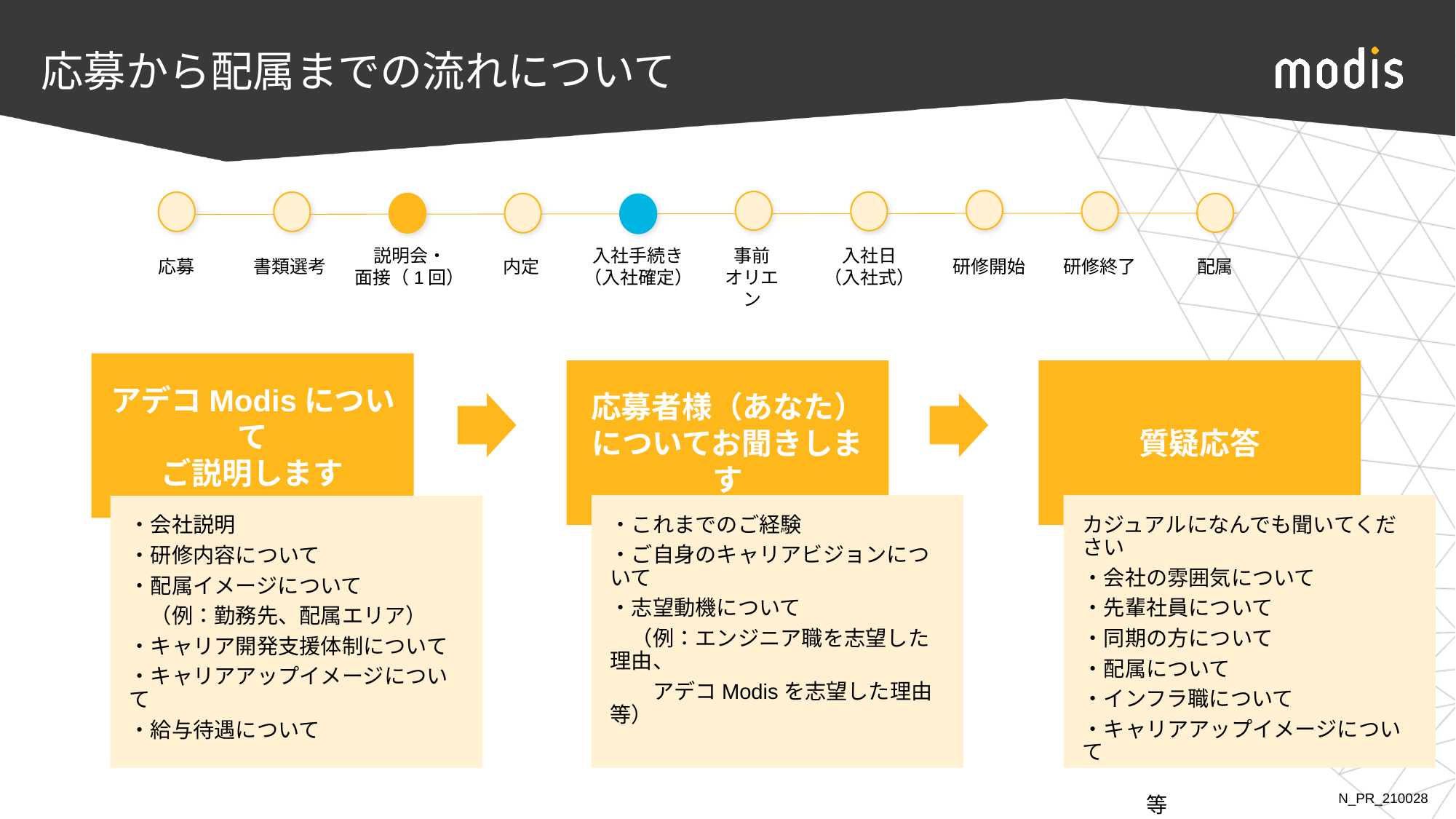

応募から配属までの流れについて

研修開始

研修終了

入社日
（入社式）

応募

書類選考

内定

配属

説明会・
面接（1回）

入社手続き
（入社確定）
事前
オリエン
アデコModisについて
ご説明します
応募者様（あなた）
についてお聞きします
質疑応答

・これまでのご経験
・ご自身のキャリアビジョンについて
・志望動機について
　（例：エンジニア職を志望した理由、
　　アデコModisを志望した理由等）

カジュアルになんでも聞いてください
・会社の雰囲気について
・先輩社員について
・同期の方について
・配属について
・インフラ職について
・キャリアアップイメージについて
　　　　　　　　　　　　　　　　　　等

・会社説明
・研修内容について
・配属イメージについて
　（例：勤務先、配属エリア）
・キャリア開発支援体制について
・キャリアアップイメージについて
・給与待遇について

N_PR_210028